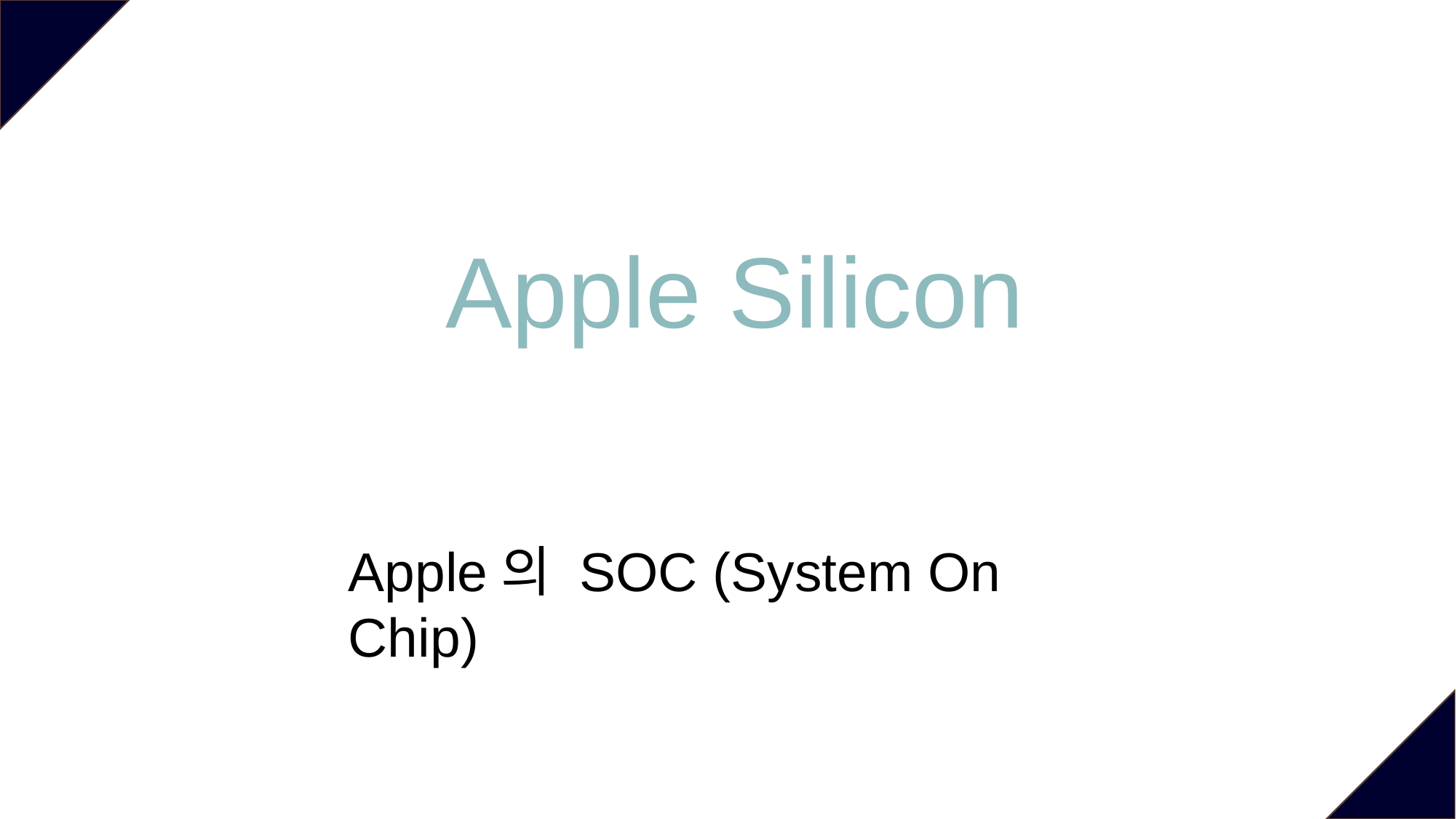

Apple Silicon
Apple의 SOC (System On Chip)